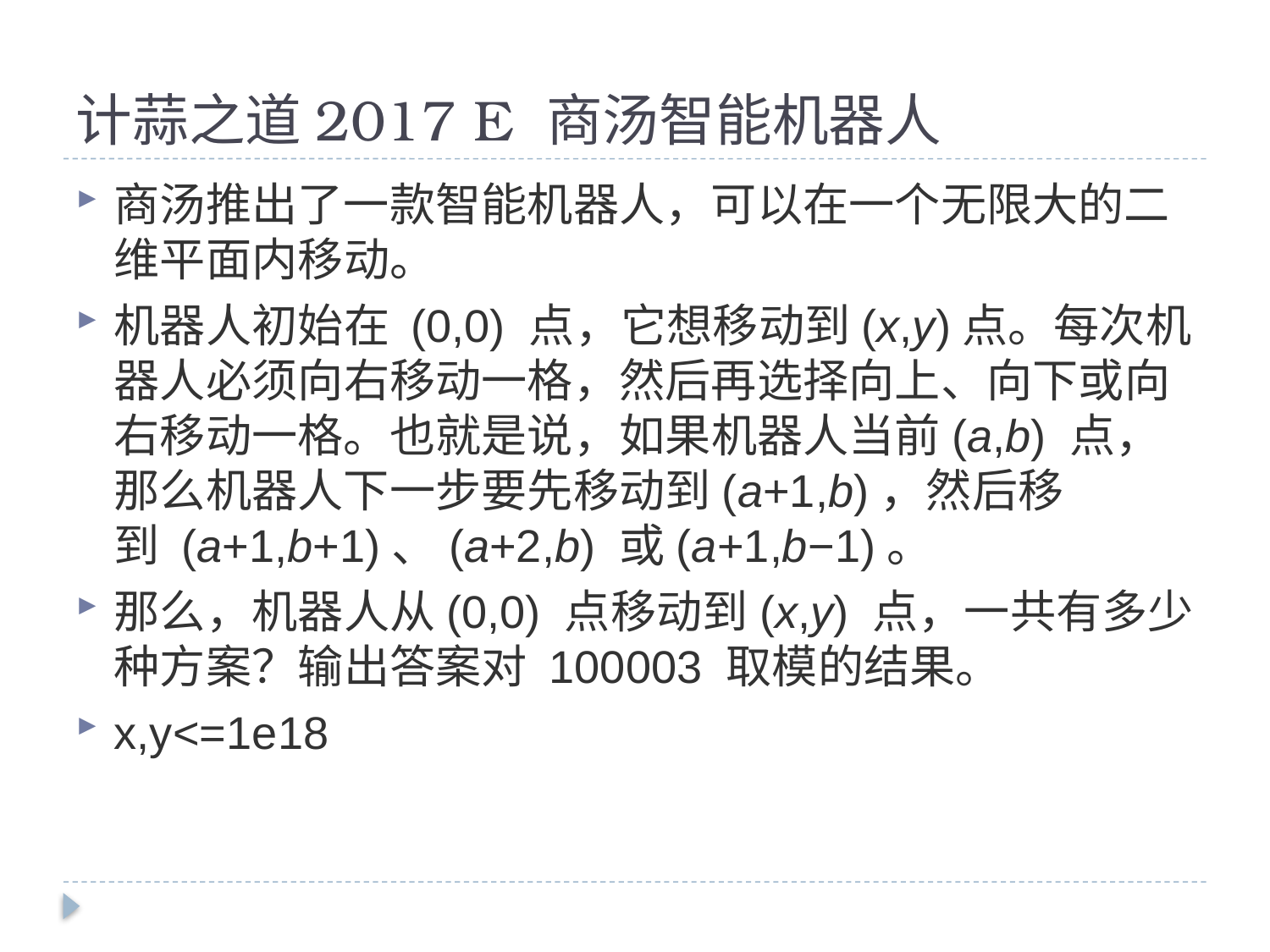

# 计蒜之道2017 E 商汤智能机器人
商汤推出了一款智能机器人，可以在一个无限大的二维平面内移动。
机器人初始在 (0,0) 点，它想移动到(x,y)点。每次机器人必须向右移动一格，然后再选择向上、向下或向右移动一格。也就是说，如果机器人当前(a,b) 点，那么机器人下一步要先移动到(a+1,b)，然后移到 (a+1,b+1)、(a+2,b) 或(a+1,b−1)。
那么，机器人从(0,0) 点移动到(x,y) 点，一共有多少种方案？输出答案对 100003 取模的结果。
x,y<=1e18